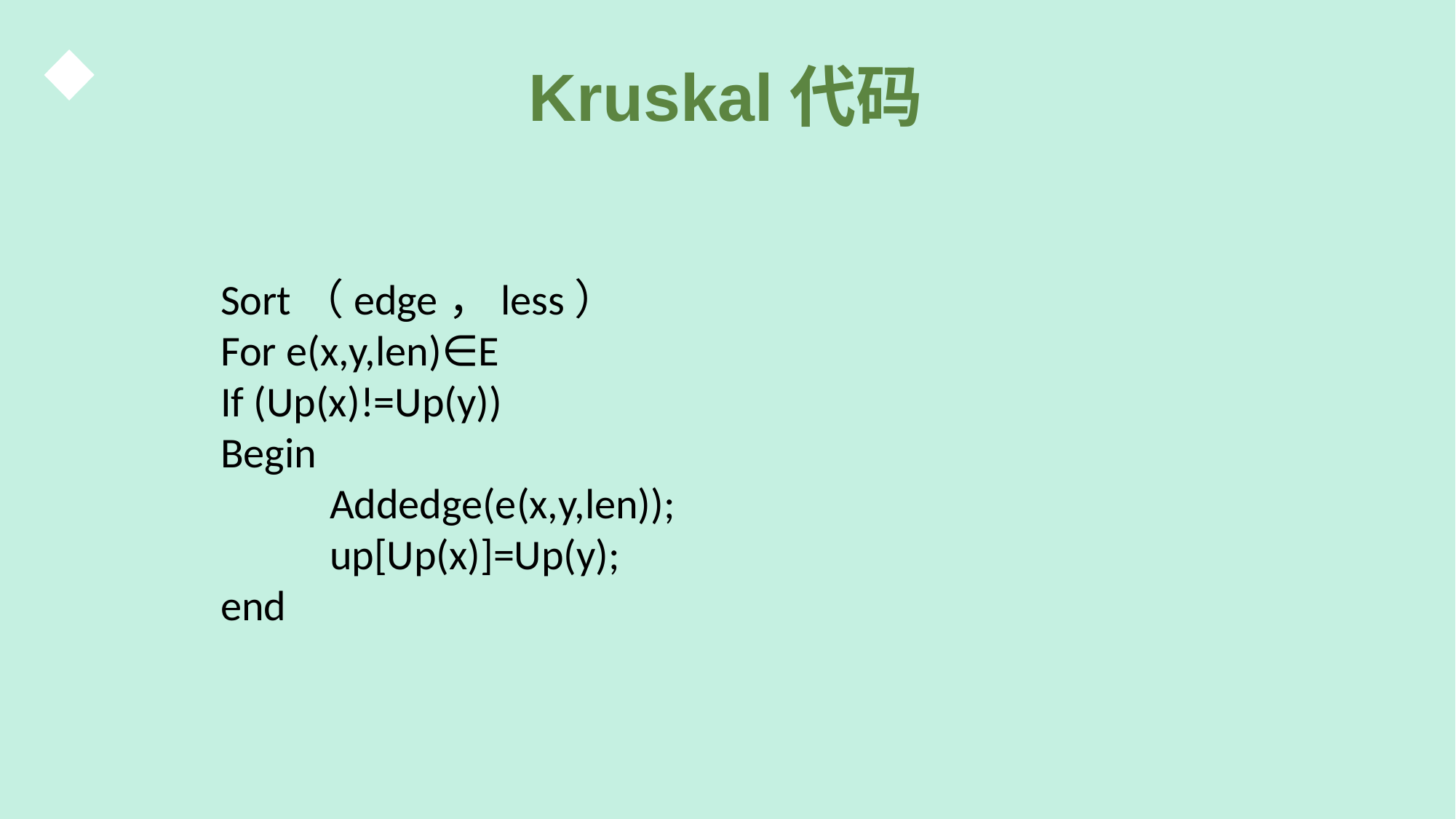

Kruskal代码
Sort（edge，less）
For e(x,y,len)∈E
If (Up(x)!=Up(y))
Begin
	Addedge(e(x,y,len));
	up[Up(x)]=Up(y);
end